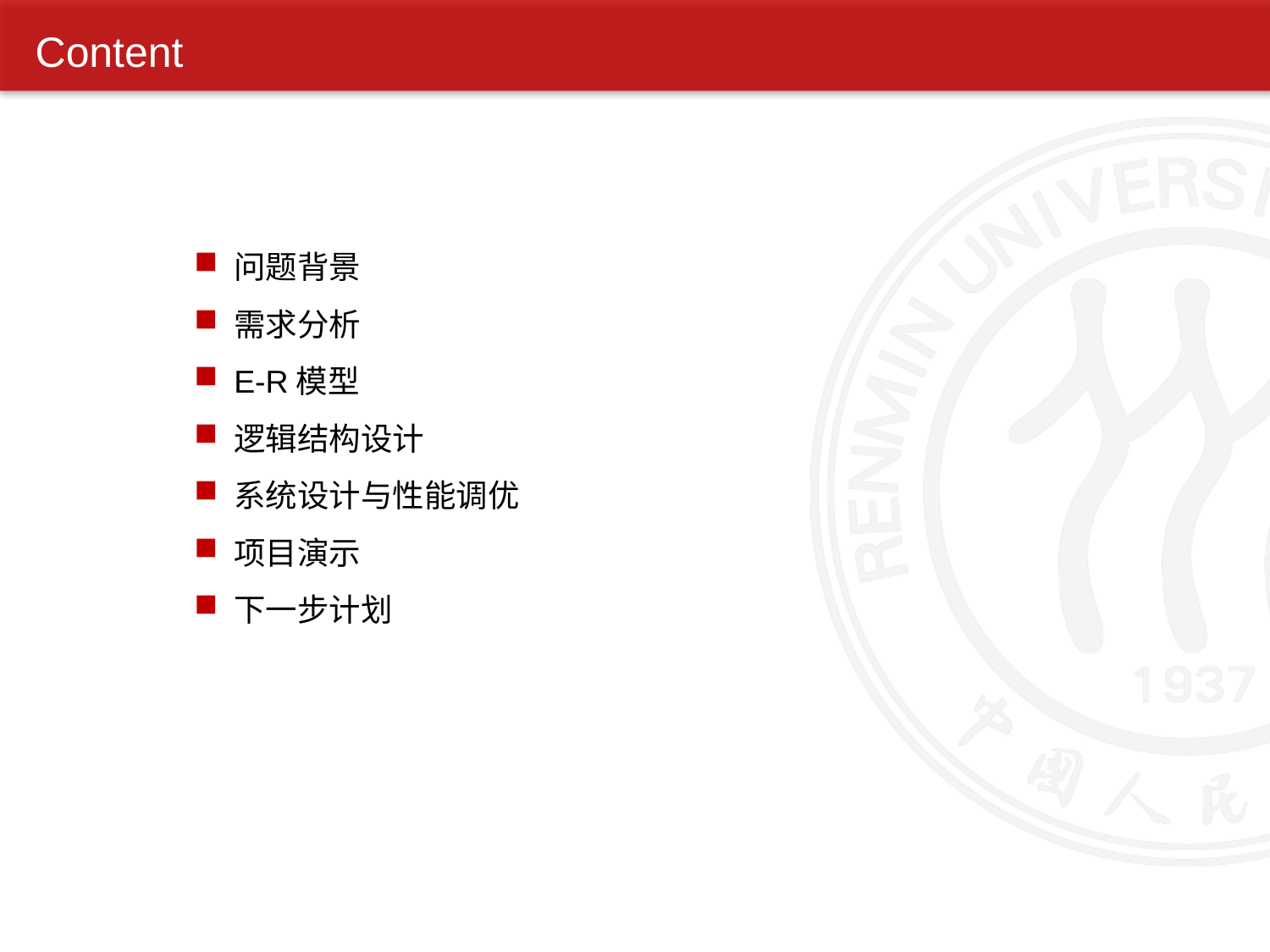

Content
问题背景
需求分析
E-R模型
逻辑结构设计
系统设计与性能调优
项目演示
下一步计划